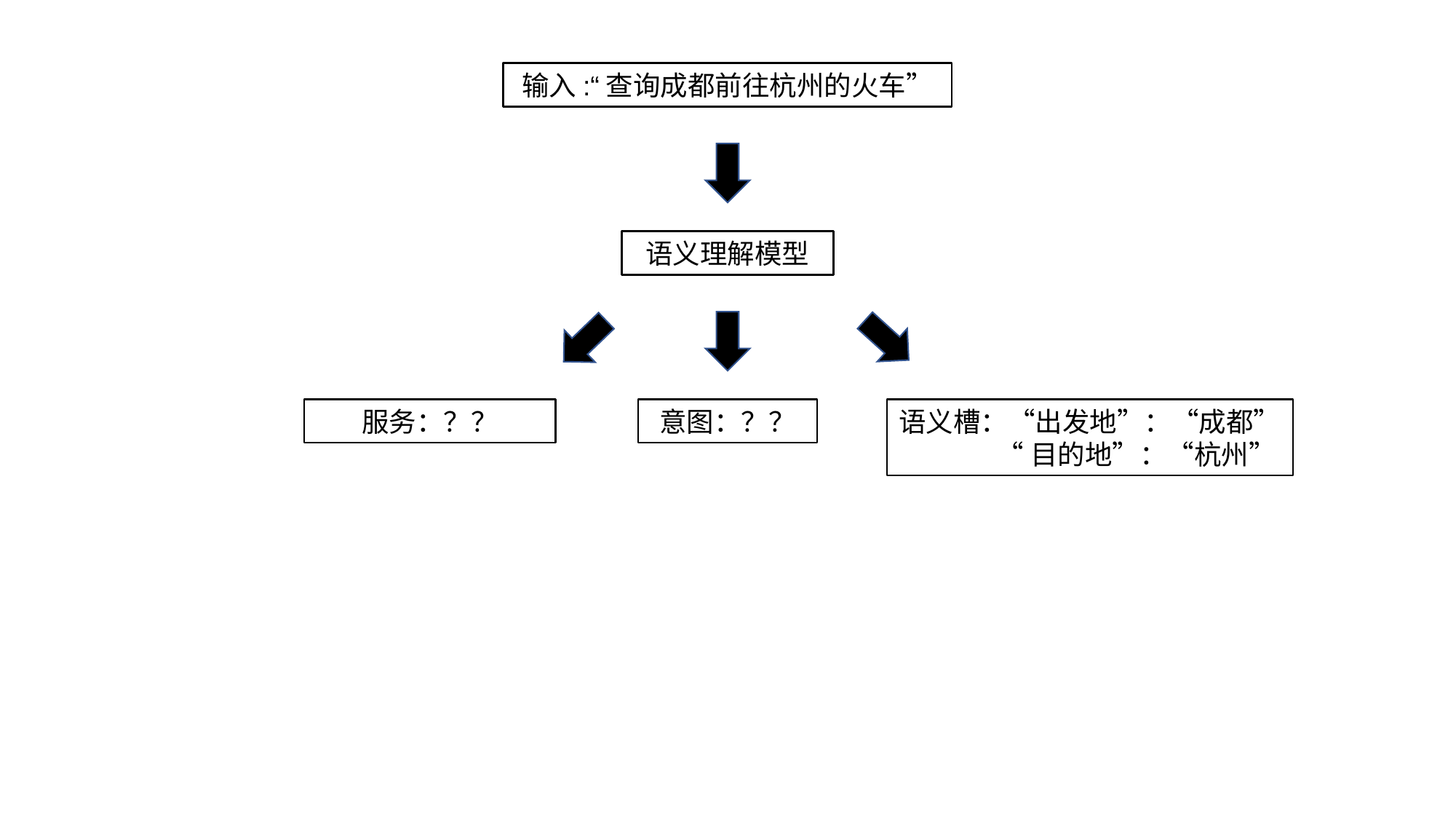

输入:“查询成都前往杭州的火车”

语义理解模型

语义槽：“出发地”：“成都”
               “目的地”：“杭州”
服务：？？
意图：？？